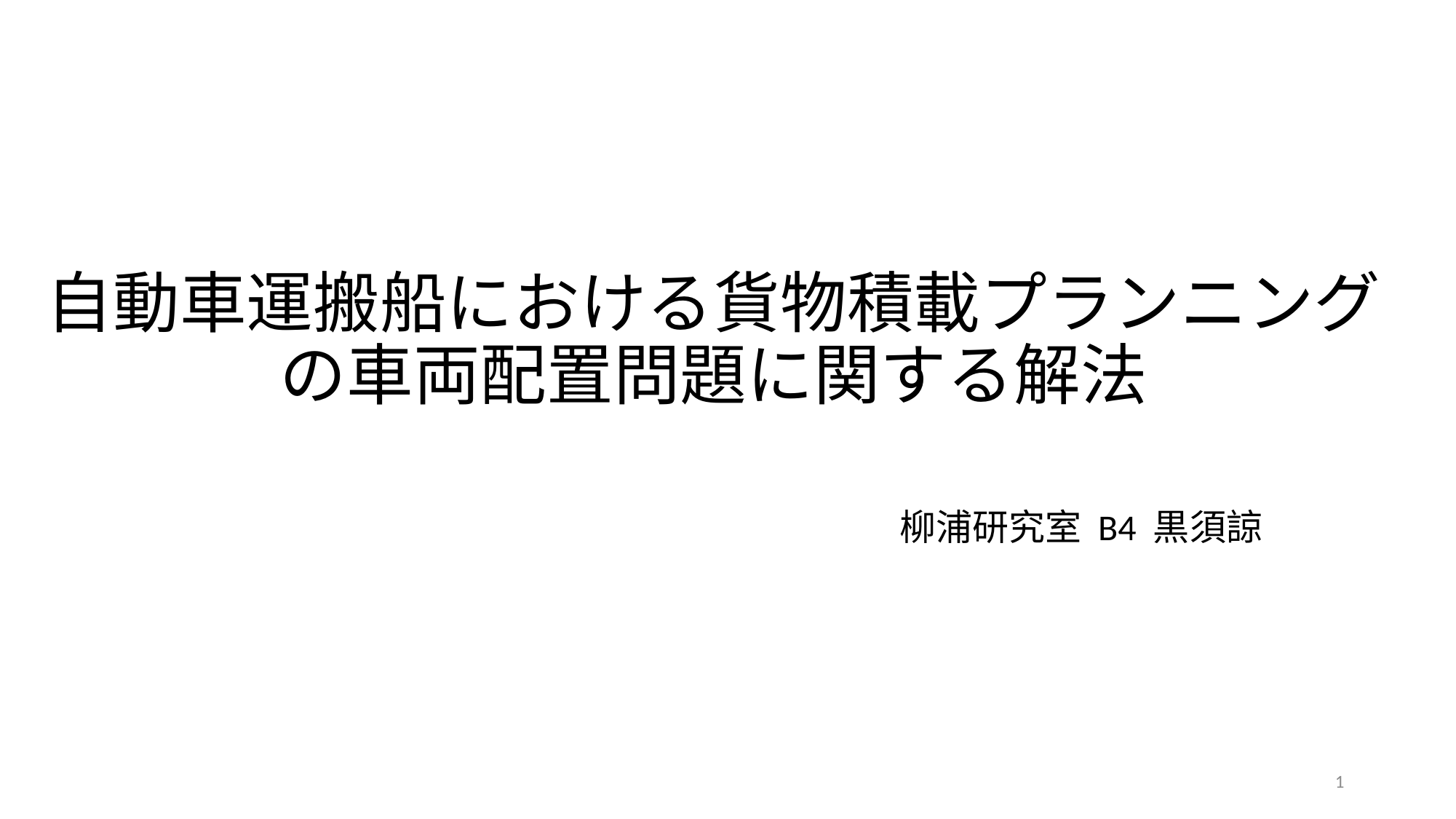

# 自動車運搬船における貨物積載プランニングの車両配置問題に関する解法
柳浦研究室 B4 黒須諒
1